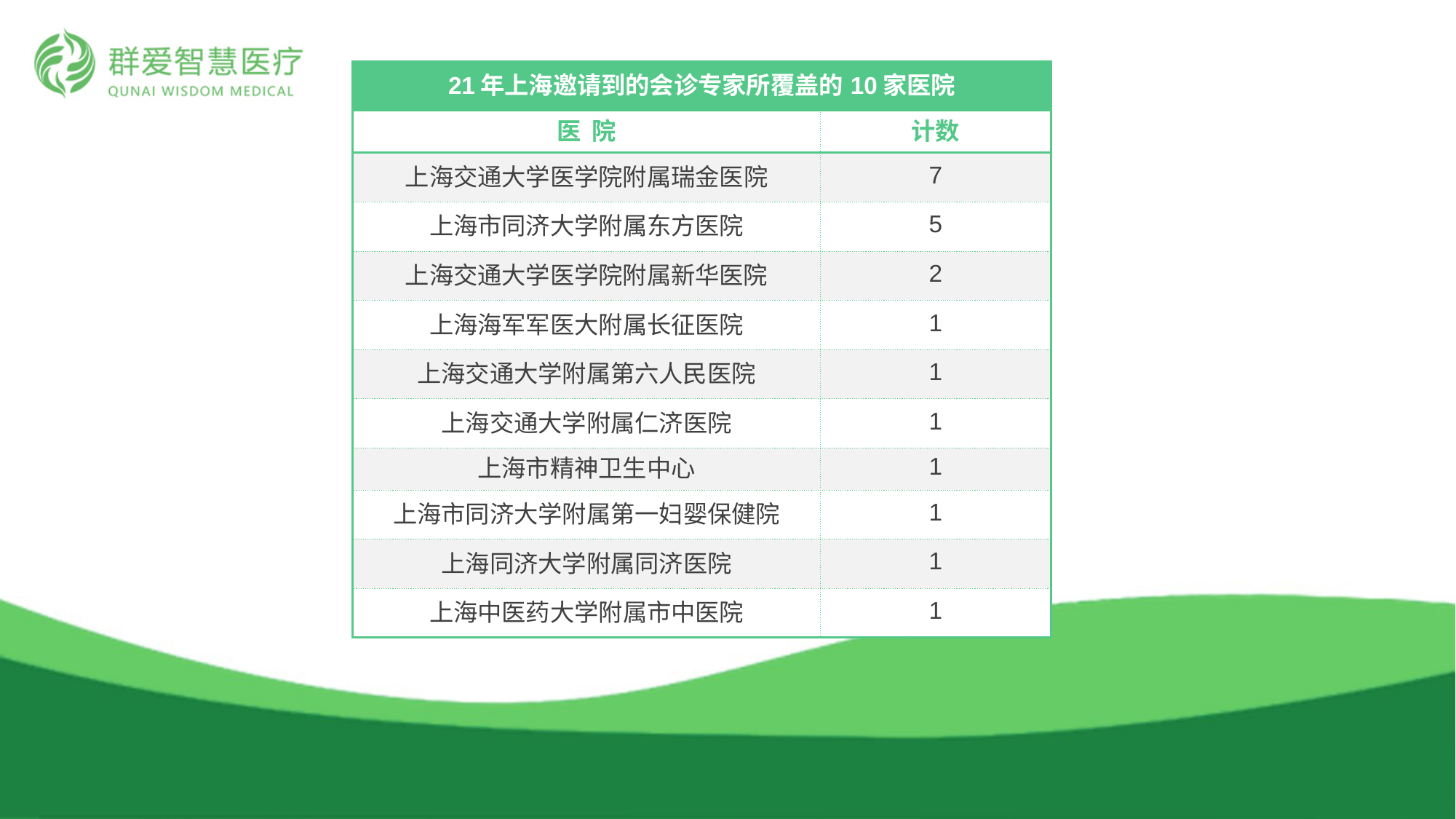

| 21年上海邀请到的会诊专家所覆盖的10家医院 |  |
| --- | --- |
| 医 院 | 计数 |
| 上海交通大学医学院附属瑞金医院 | 7 |
| 上海市同济大学附属东方医院 | 5 |
| 上海交通大学医学院附属新华医院 | 2 |
| 上海海军军医大附属长征医院 | 1 |
| 上海交通大学附属第六人民医院 | 1 |
| 上海交通大学附属仁济医院 | 1 |
| 上海市精神卫生中心 | 1 |
| 上海市同济大学附属第一妇婴保健院 | 1 |
| 上海同济大学附属同济医院 | 1 |
| 上海中医药大学附属市中医院 | 1 |